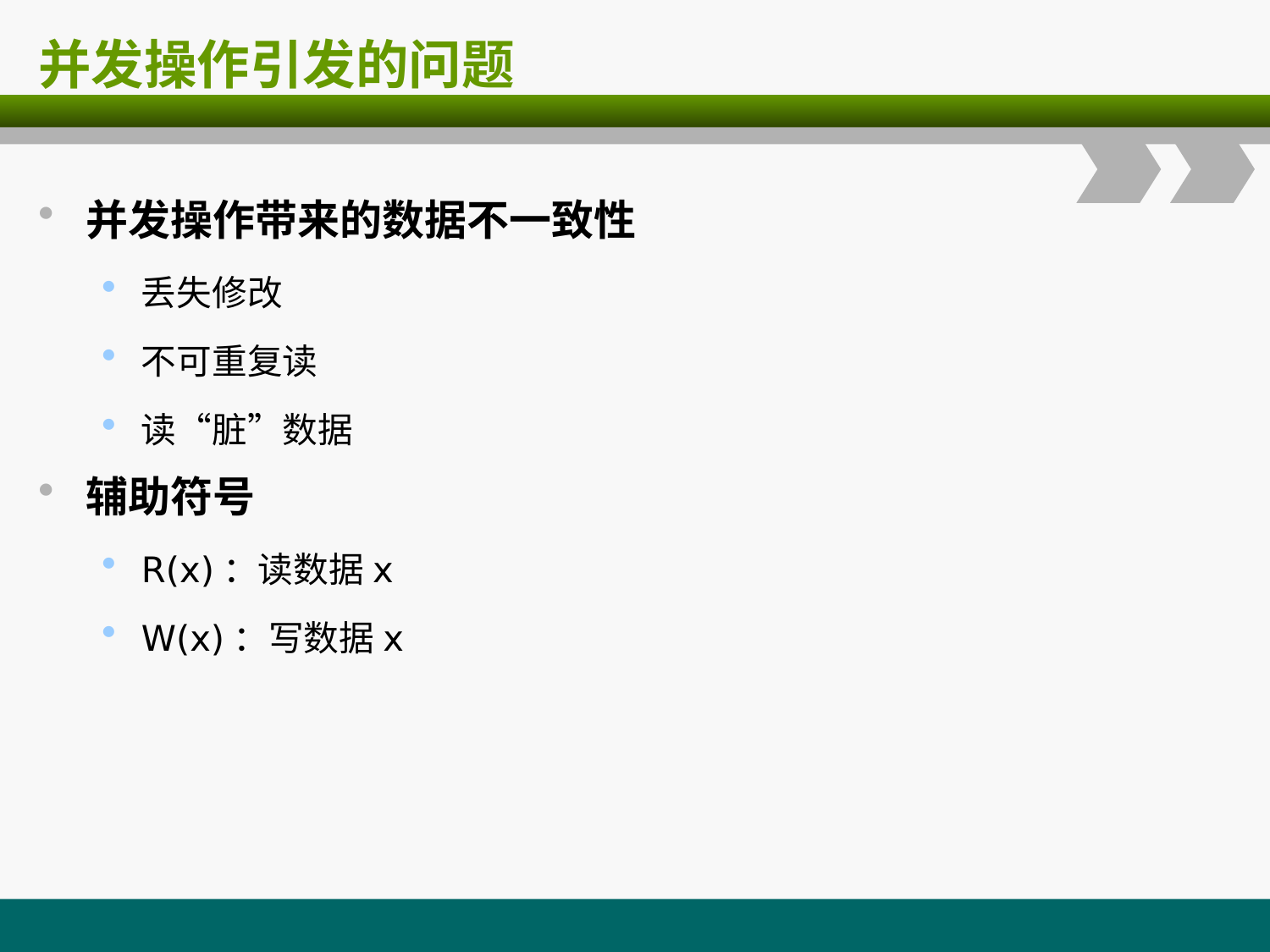

# 并发操作引发的问题
并发操作带来的数据不一致性
丢失修改
不可重复读
读“脏”数据
辅助符号
R(x)：读数据x
W(x)：写数据x